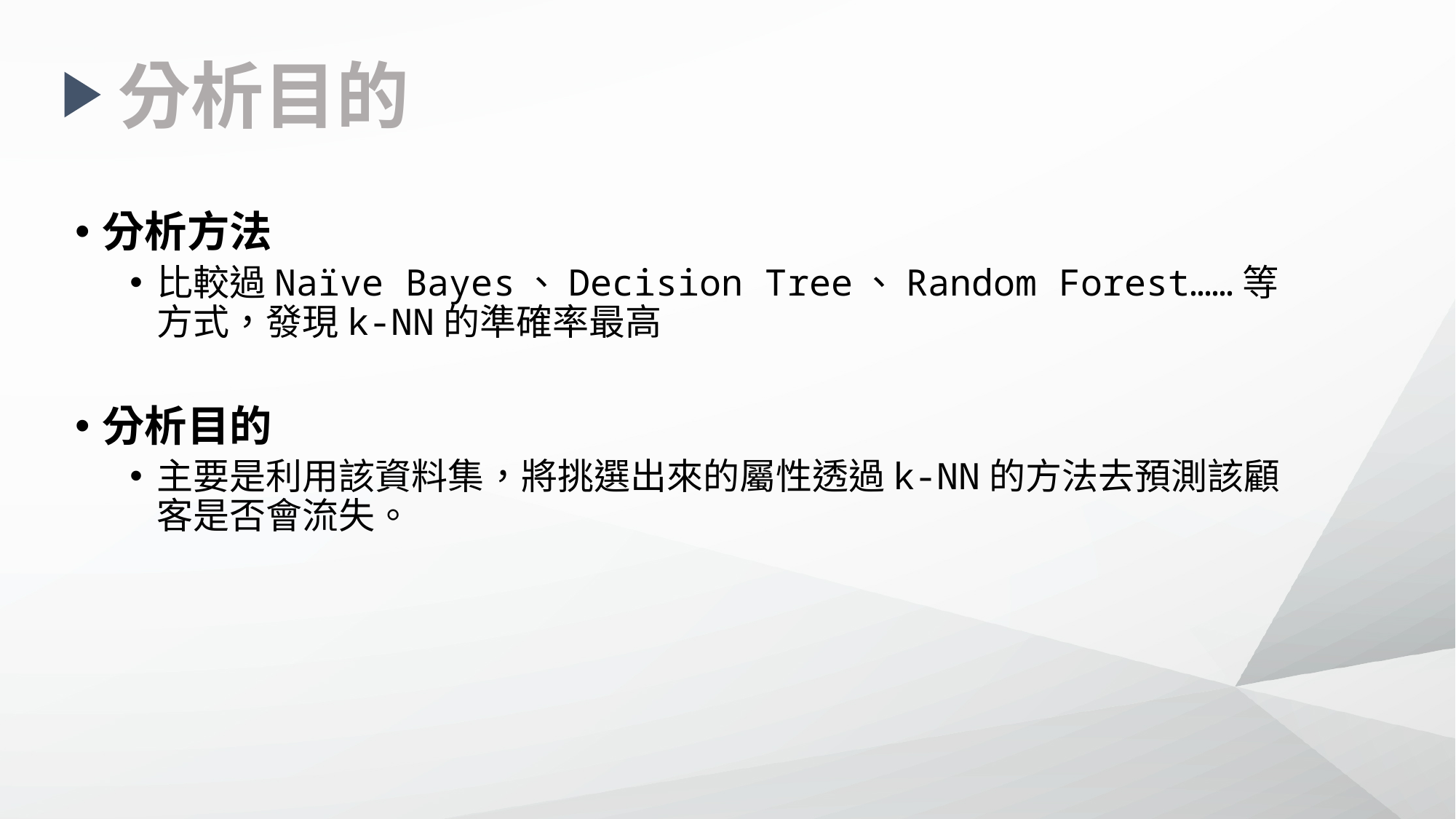

分析目的

分析方法
比較過Naïve Bayes、Decision Tree、Random Forest……等方式，發現k-NN的準確率最高

分析目的
主要是利用該資料集，將挑選出來的屬性透過k-NN的方法去預測該顧客是否會流失。